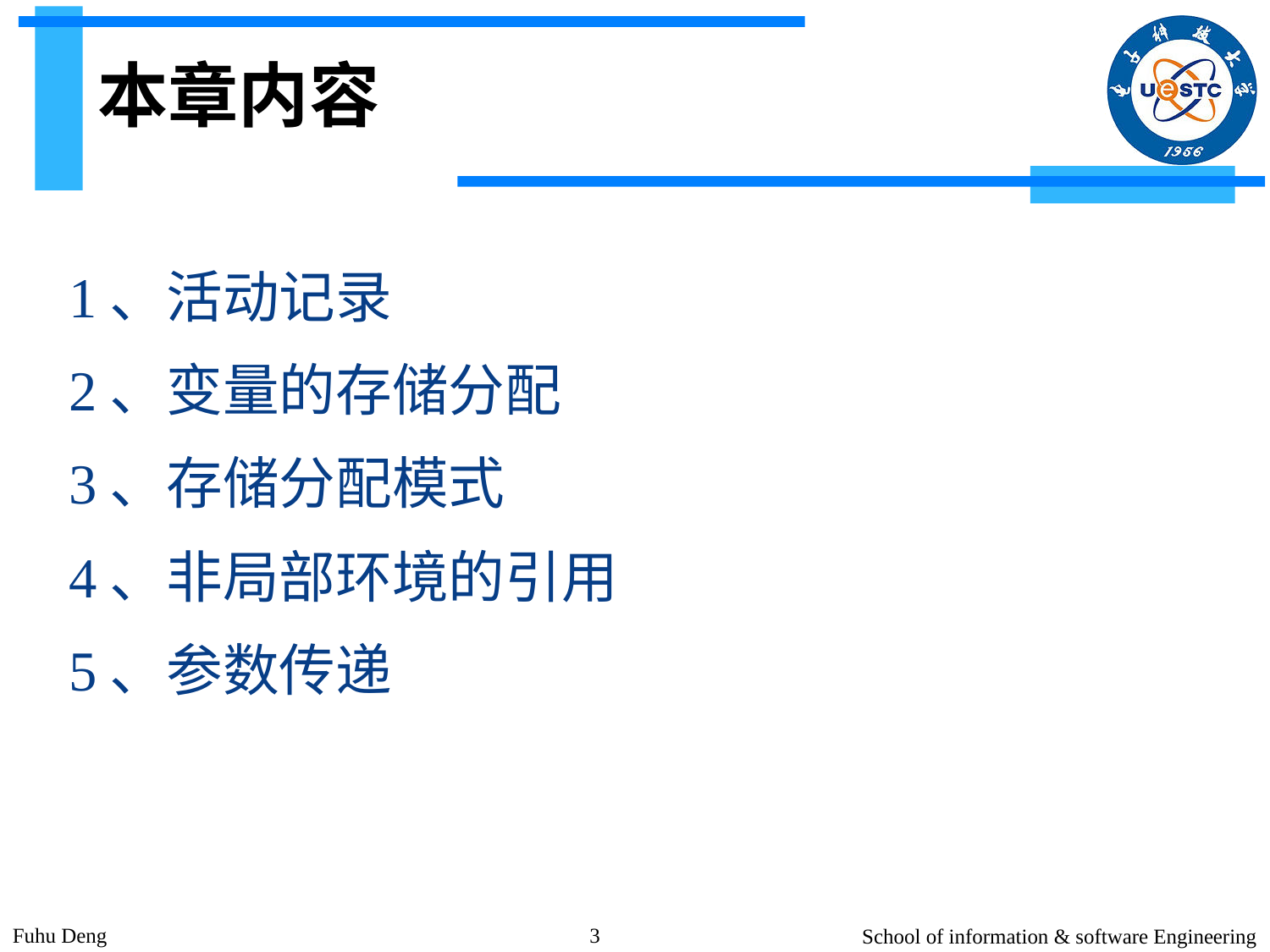

# 本章内容
1、活动记录
2、变量的存储分配
3、存储分配模式
4、非局部环境的引用
5、参数传递
Fuhu Deng
3
School of information & software Engineering